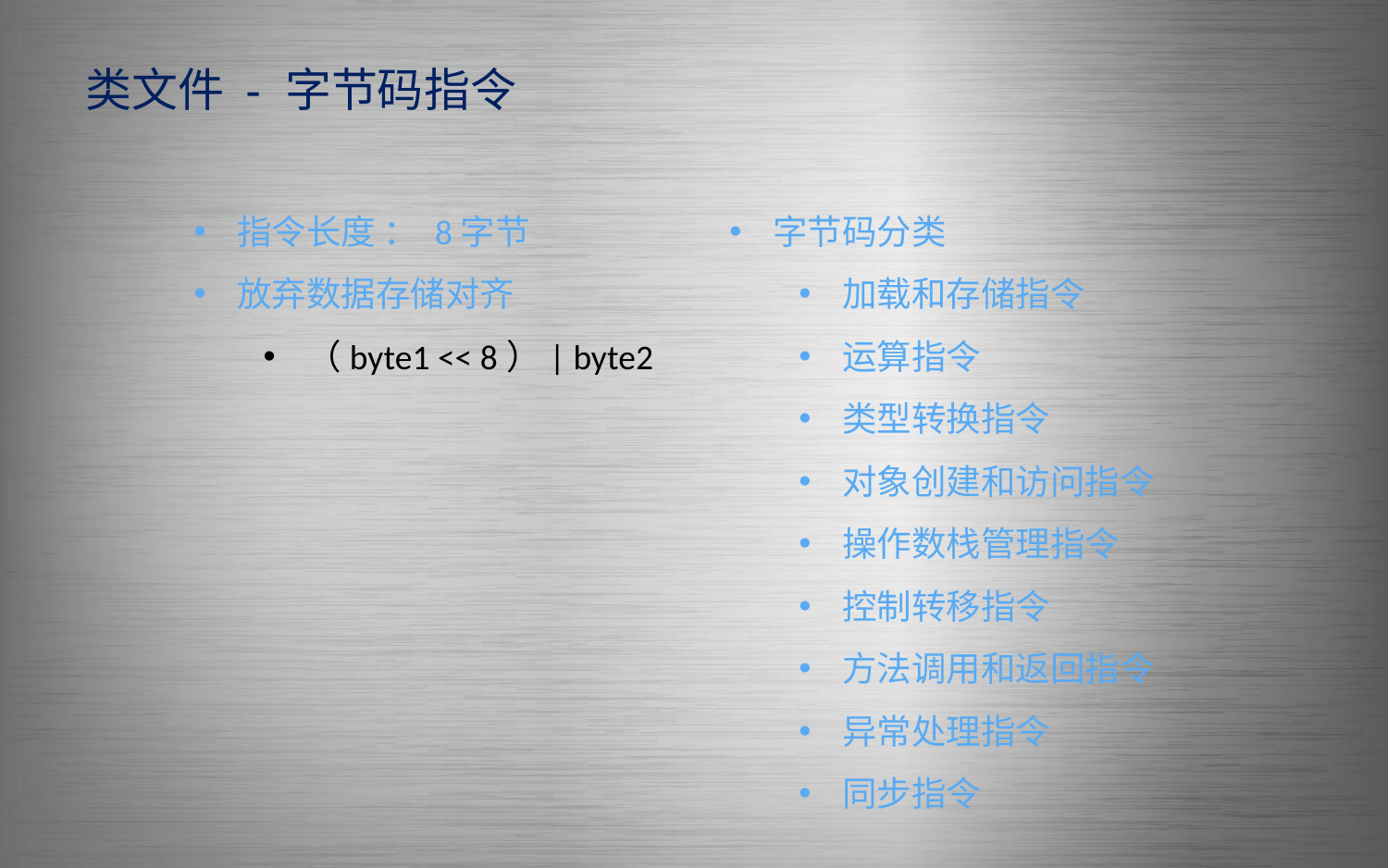

类文件 - 字节码指令
指令长度 ： 8字节
放弃数据存储对齐
（byte1 << 8）| byte2

字节码分类
加载和存储指令
运算指令
类型转换指令
对象创建和访问指令
操作数栈管理指令
控制转移指令
方法调用和返回指令
异常处理指令
同步指令